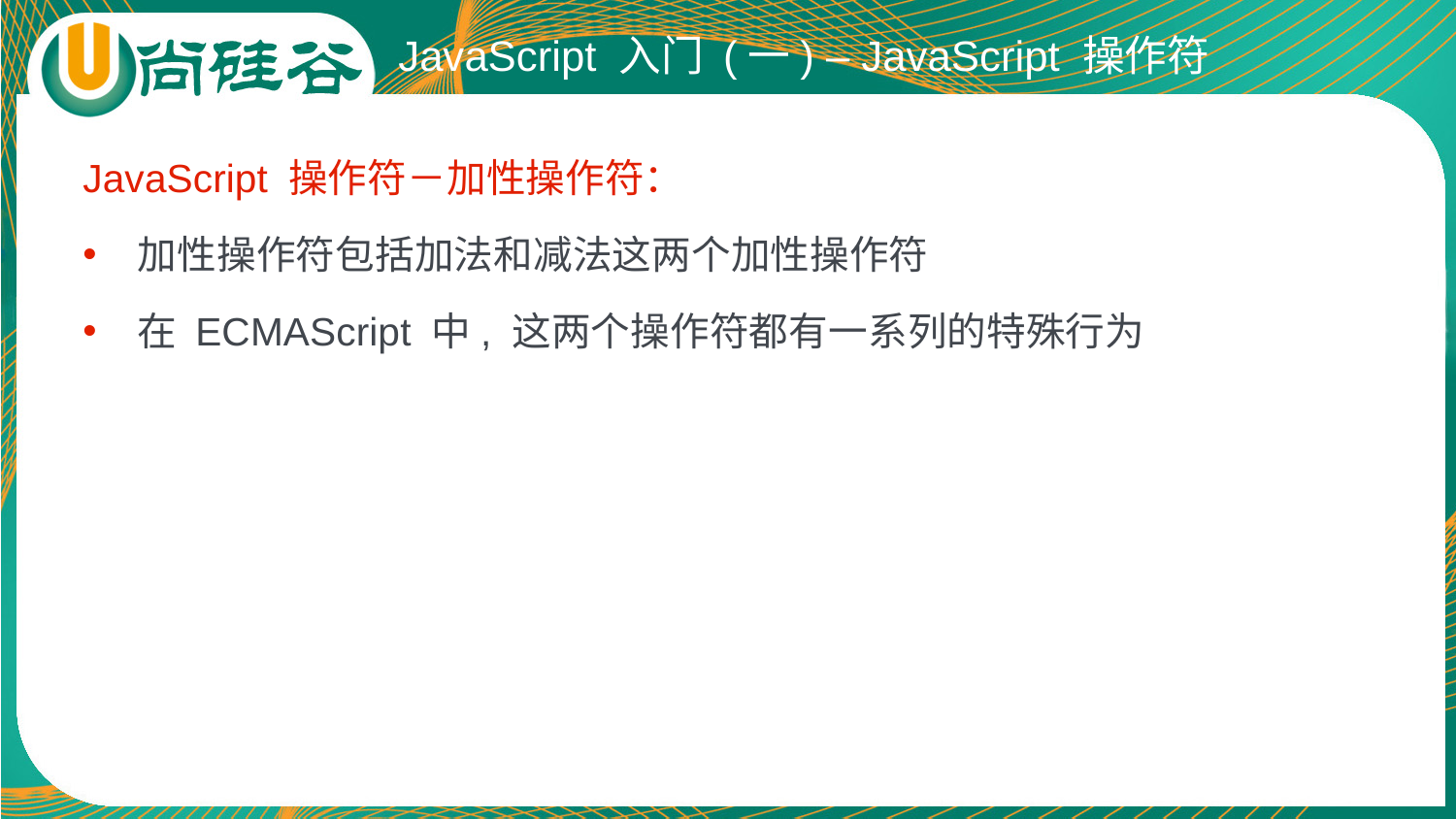

# JavaScript 入门 (一) – JavaScript 操作符
JavaScript 操作符－加性操作符：
加性操作符包括加法和减法这两个加性操作符
在 ECMAScript 中, 这两个操作符都有一系列的特殊行为